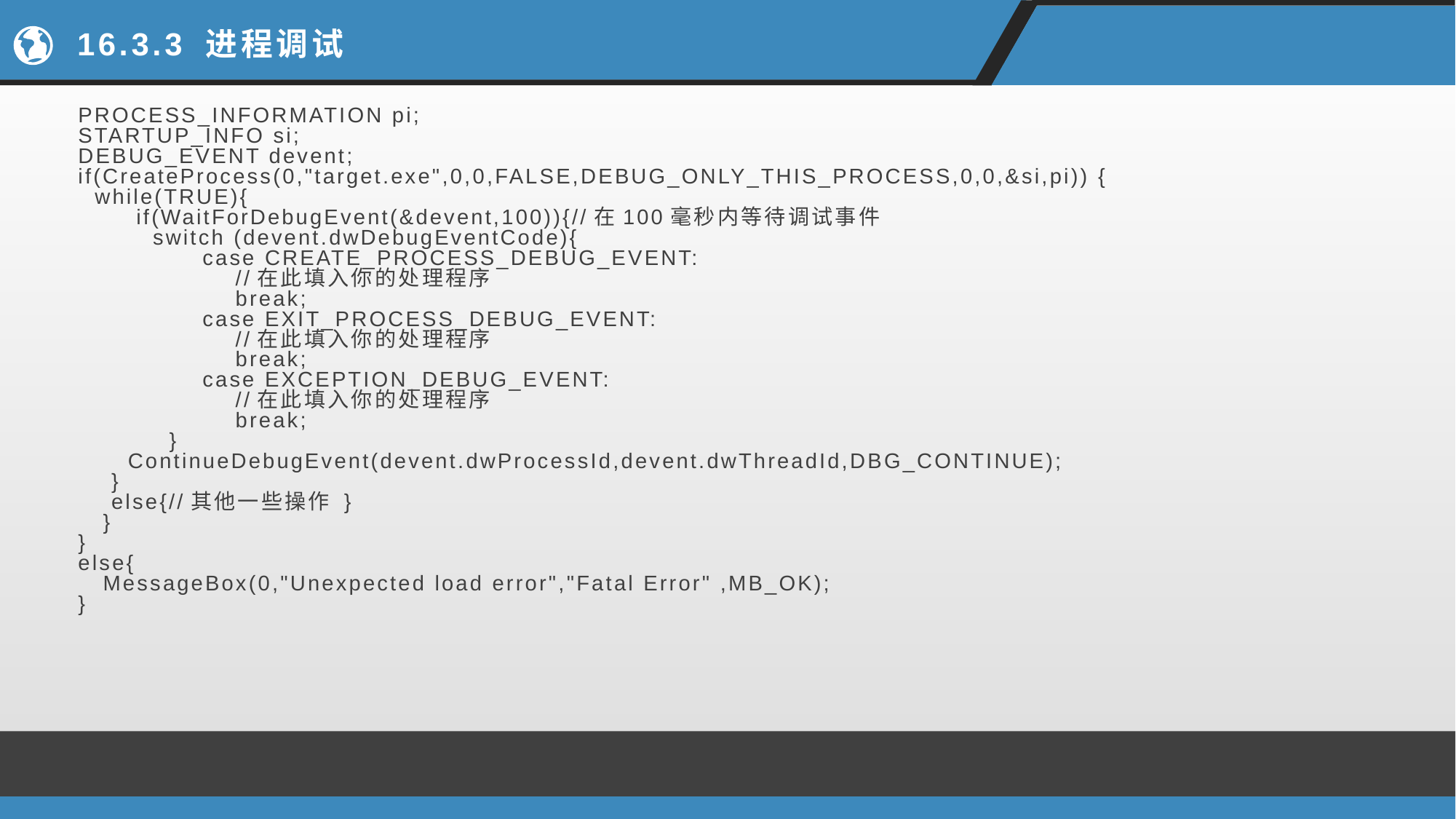

# 16.3.3 进程调试

PROCESS_INFORMATION pi;
STARTUP_INFO si;
DEBUG_EVENT devent;
if(CreateProcess(0,"target.exe",0,0,FALSE,DEBUG_ONLY_THIS_PROCESS,0,0,&si,pi)) {
  while(TRUE){
       if(WaitForDebugEvent(&devent,100)){//在100毫秒内等待调试事件
         switch (devent.dwDebugEventCode){
               case CREATE_PROCESS_DEBUG_EVENT:
                   //在此填入你的处理程序
                   break;
               case EXIT_PROCESS_DEBUG_EVENT:
                   //在此填入你的处理程序
                   break;
               case EXCEPTION_DEBUG_EVENT:
                   //在此填入你的处理程序
                   break;
           }
      ContinueDebugEvent(devent.dwProcessId,devent.dwThreadId,DBG_CONTINUE);
    }
    else{//其他一些操作 }
   }
}
else{
   MessageBox(0,"Unexpected load error","Fatal Error" ,MB_OK);
}